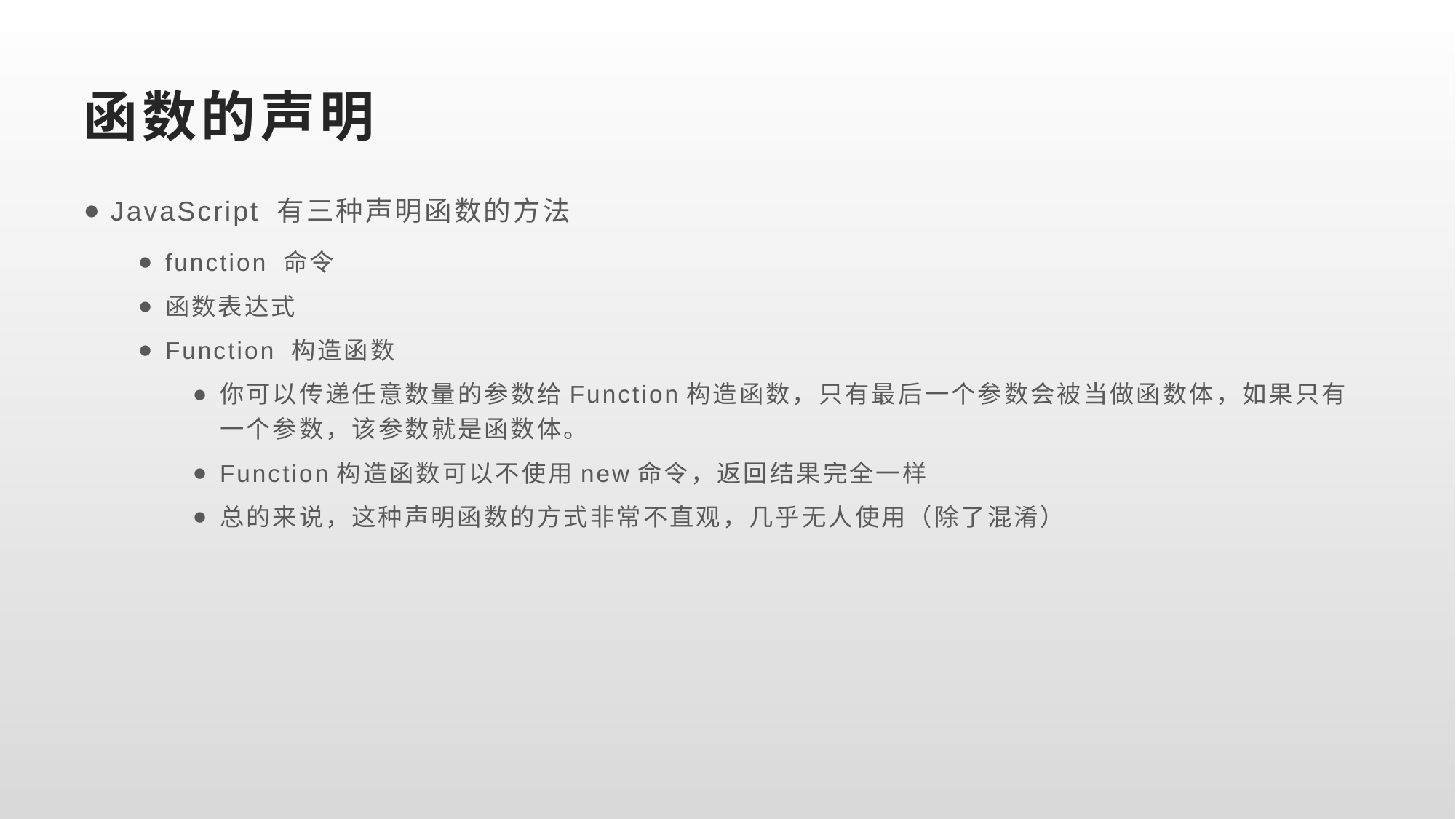

# 函数的声明
JavaScript 有三种声明函数的方法
function 命令
函数表达式
Function 构造函数
你可以传递任意数量的参数给Function构造函数，只有最后一个参数会被当做函数体，如果只有一个参数，该参数就是函数体。
Function构造函数可以不使用new命令，返回结果完全一样
总的来说，这种声明函数的方式非常不直观，几乎无人使用（除了混淆）